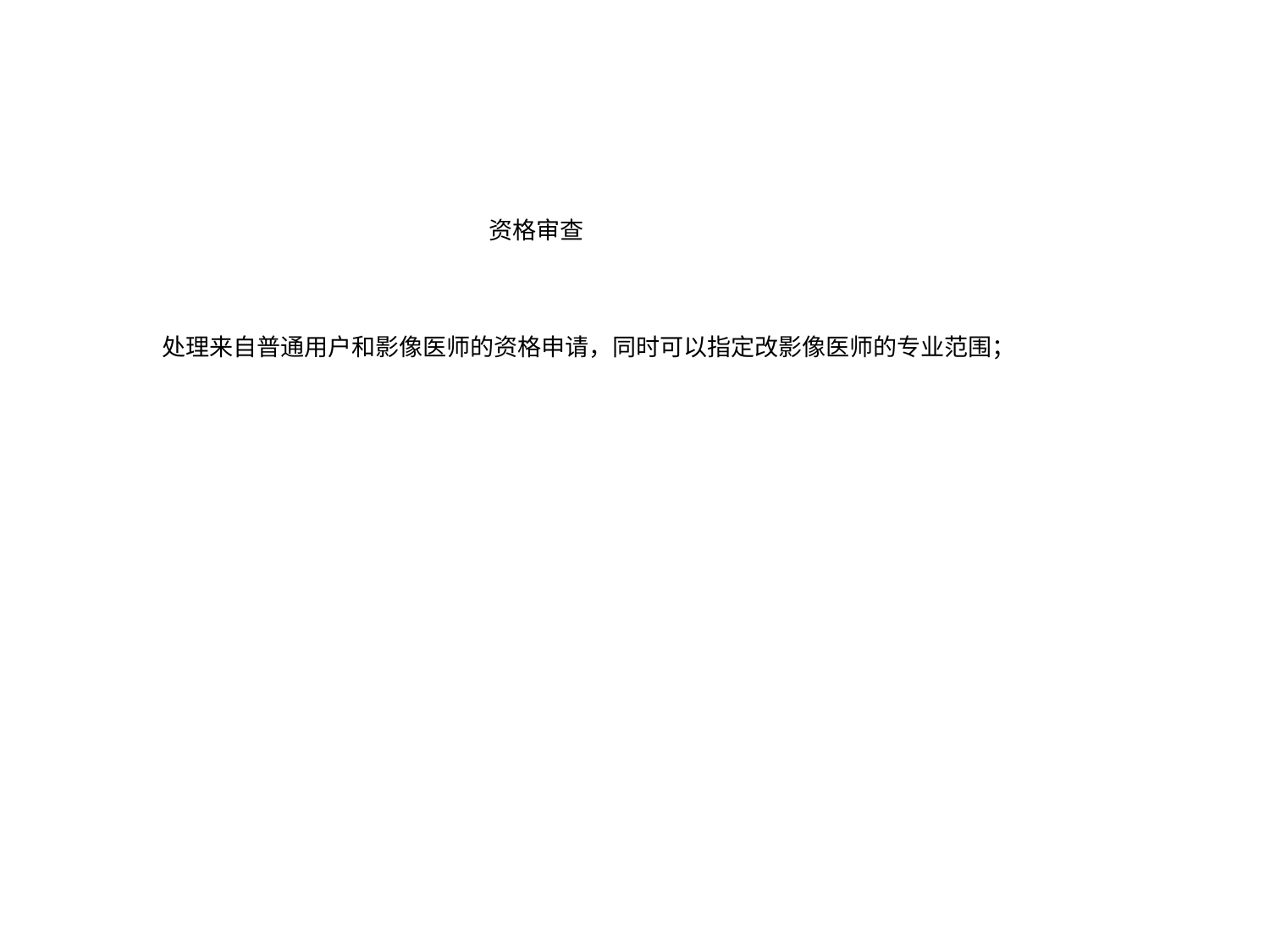

资格审查
处理来自普通用户和影像医师的资格申请，同时可以指定改影像医师的专业范围；